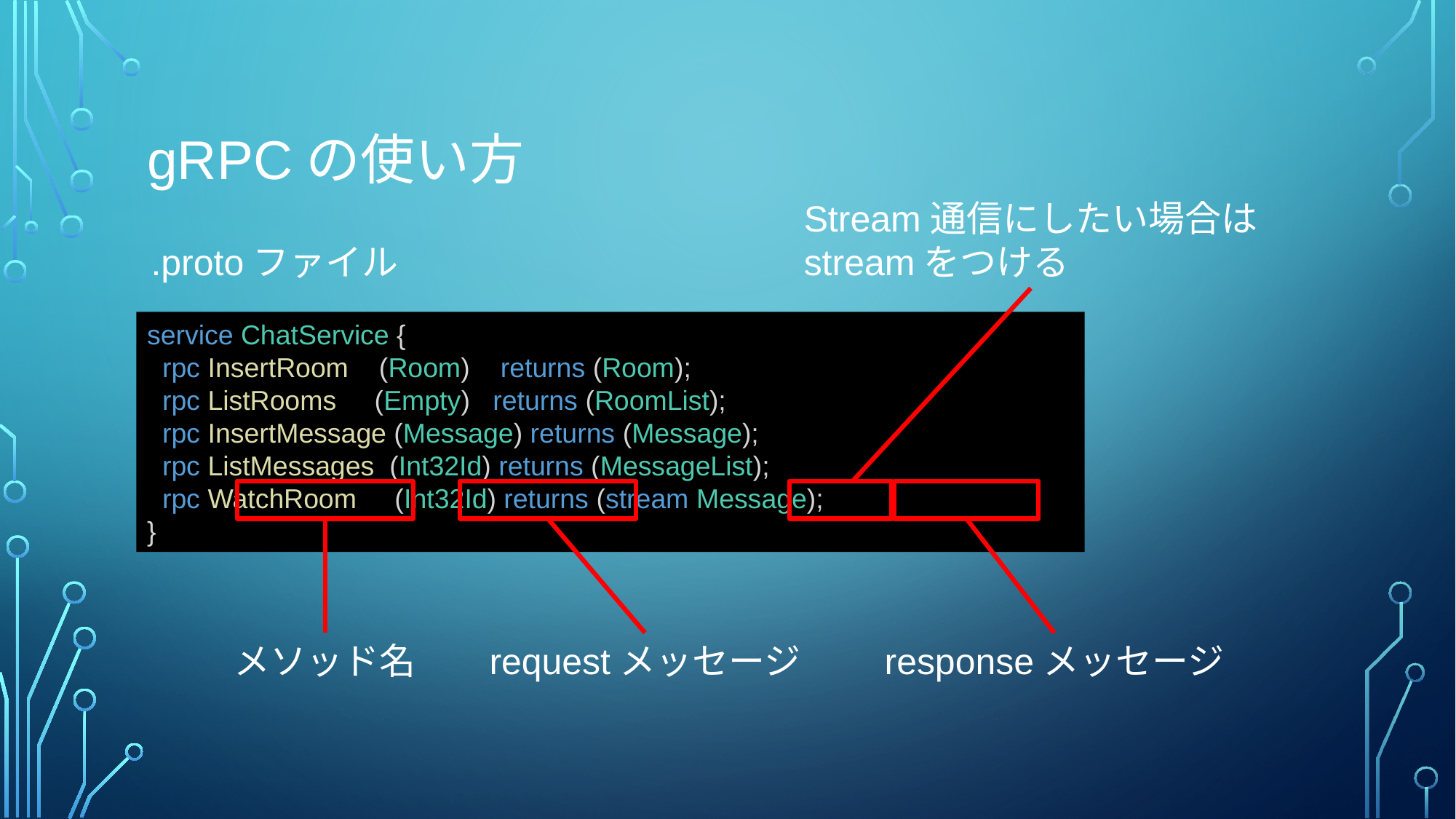

# gRPCの使い方
Stream通信にしたい場合は
streamをつける
.protoファイル
service ChatService {
  rpc InsertRoom    (Room)    returns (Room);
  rpc ListRooms     (Empty)   returns (RoomList);
  rpc InsertMessage (Message) returns (Message);
  rpc ListMessages  (Int32Id) returns (MessageList);
  rpc WatchRoom     (Int32Id) returns (stream Message);
}

responseメッセージ
メソッド名
requestメッセージ